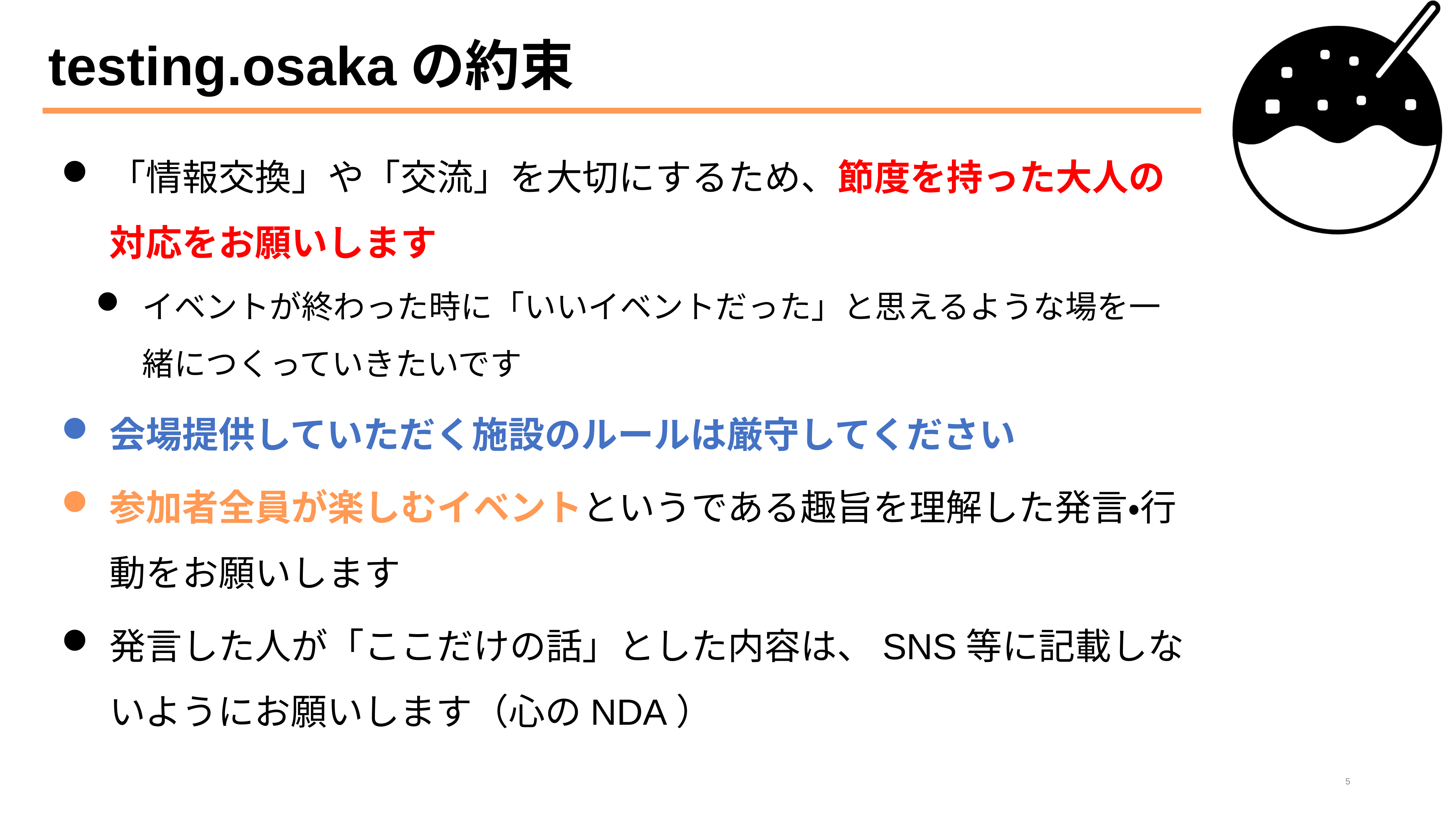

# testing.osakaの約束
「情報交換」や「交流」を大切にするため、節度を持った大人の対応をお願いします
イベントが終わった時に「いいイベントだった」と思えるような場を一緒につくっていきたいです
会場提供していただく施設のルールは厳守してください
参加者全員が楽しむイベントというである趣旨を理解した発言・行動をお願いします
発言した人が「ここだけの話」とした内容は、SNS等に記載しないようにお願いします（心のNDA）
5